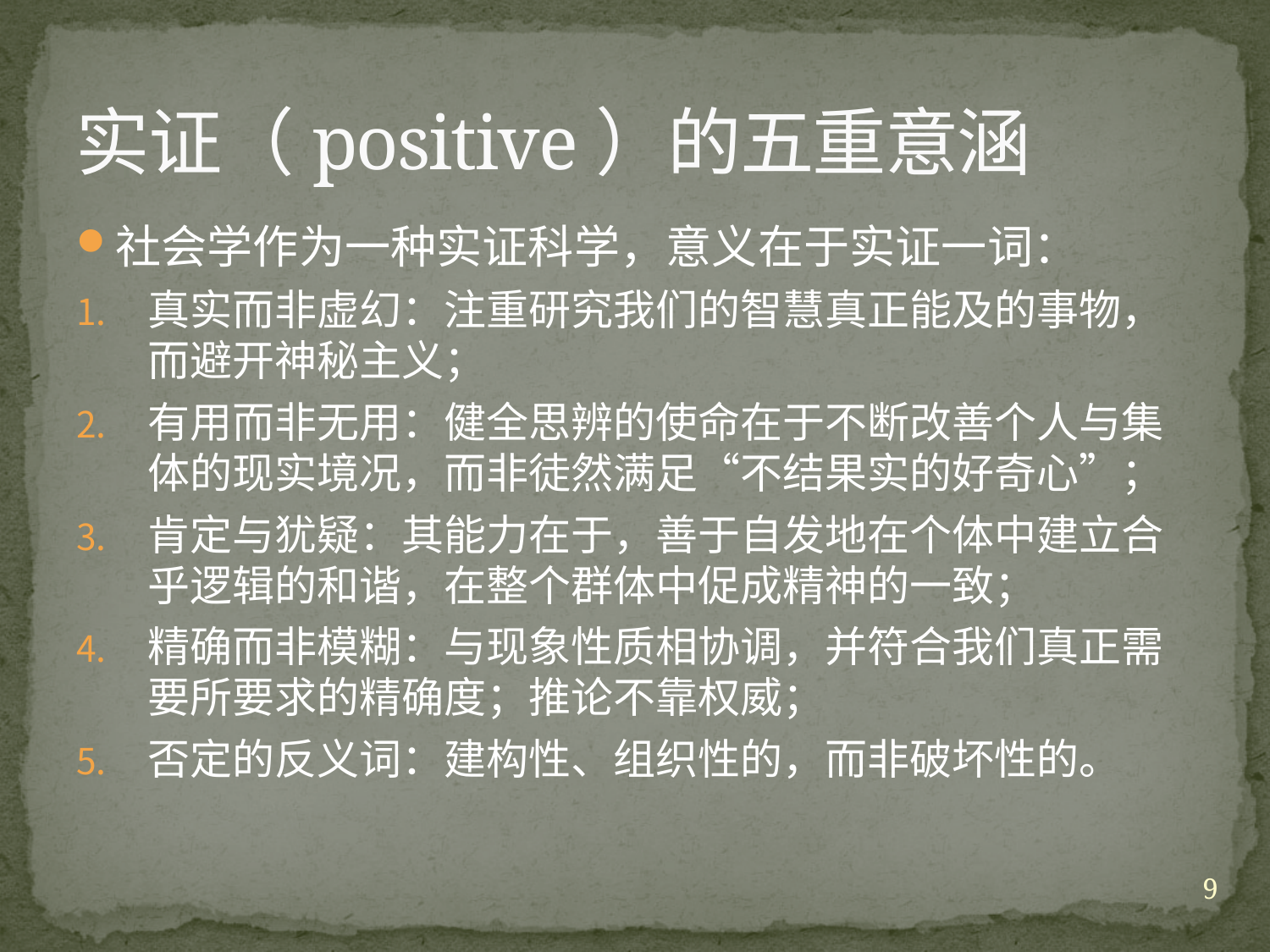

# 实证（positive）的五重意涵
社会学作为一种实证科学，意义在于实证一词：
真实而非虚幻：注重研究我们的智慧真正能及的事物，而避开神秘主义；
有用而非无用：健全思辨的使命在于不断改善个人与集体的现实境况，而非徒然满足“不结果实的好奇心”；
肯定与犹疑：其能力在于，善于自发地在个体中建立合乎逻辑的和谐，在整个群体中促成精神的一致；
精确而非模糊：与现象性质相协调，并符合我们真正需要所要求的精确度；推论不靠权威；
否定的反义词：建构性、组织性的，而非破坏性的。

9